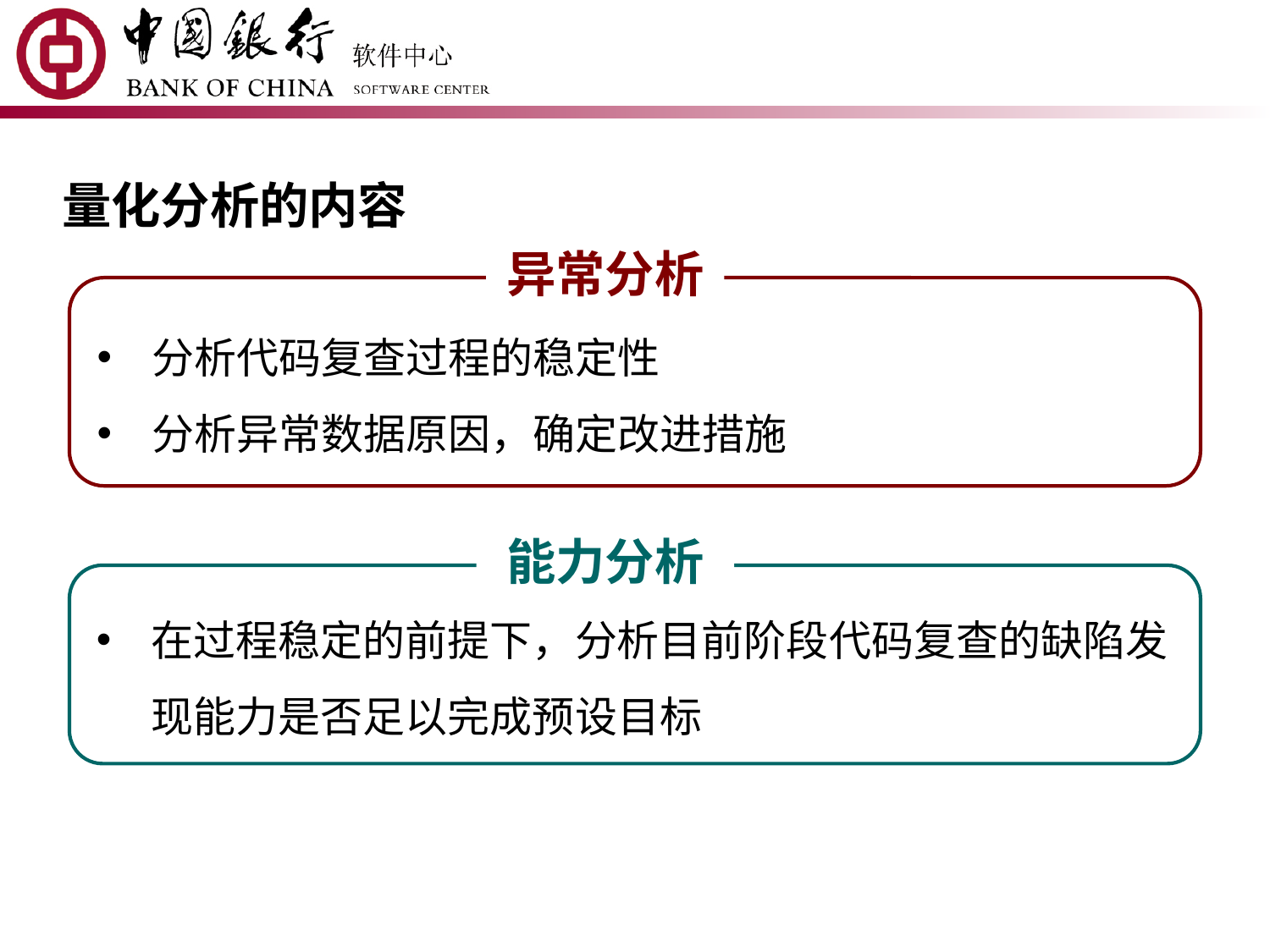

#
量化分析的内容
异常分析
分析代码复查过程的稳定性
分析异常数据原因，确定改进措施
能力分析
在过程稳定的前提下，分析目前阶段代码复查的缺陷发现能力是否足以完成预设目标